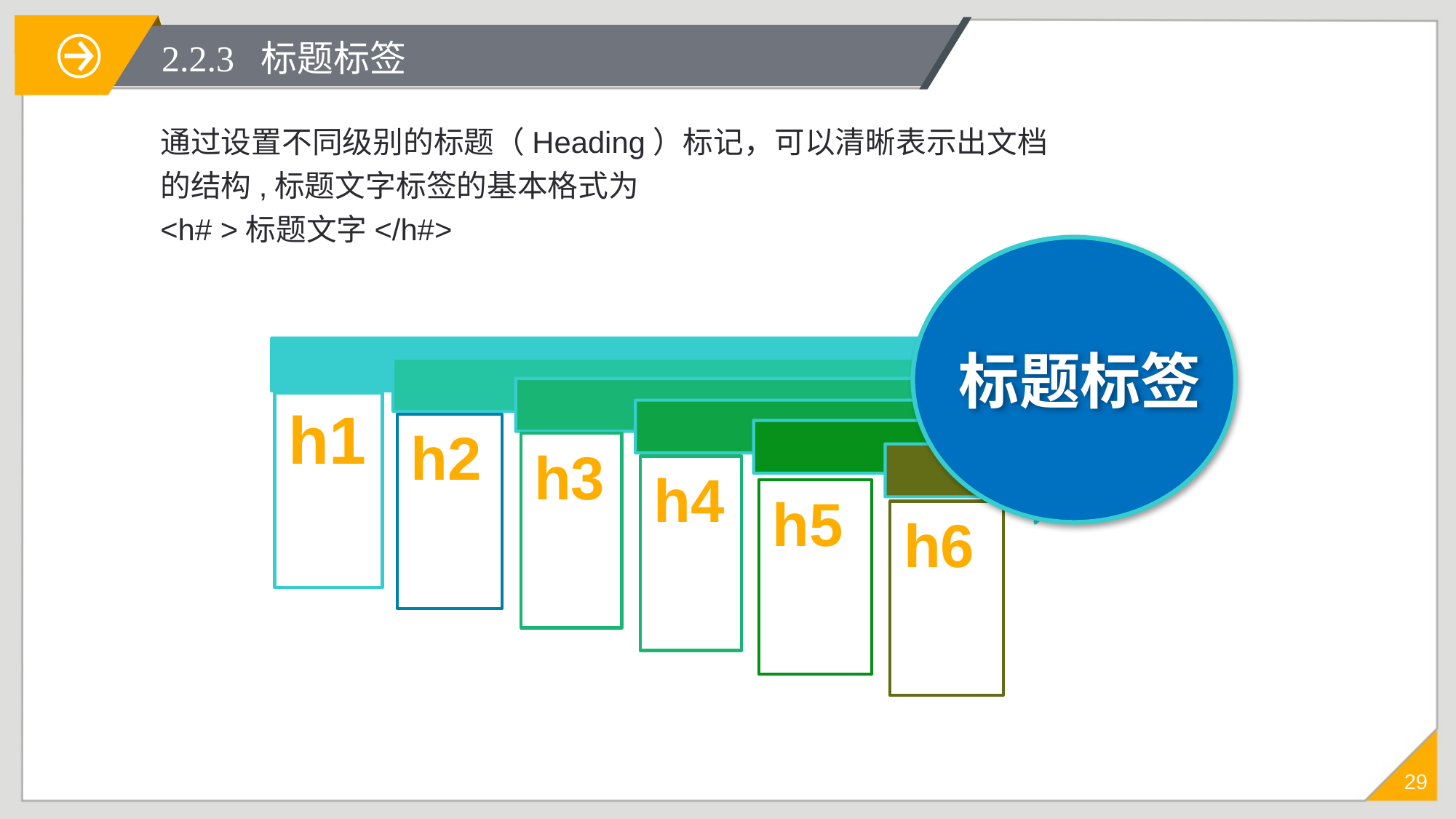

# 2.2.3  标题标签
通过设置不同级别的标题（Heading）标记，可以清晰表示出文档的结构,标题文字标签的基本格式为
<h# >标题文字</h#>

标题标签

h1

h2

h3

h4

h5

h6